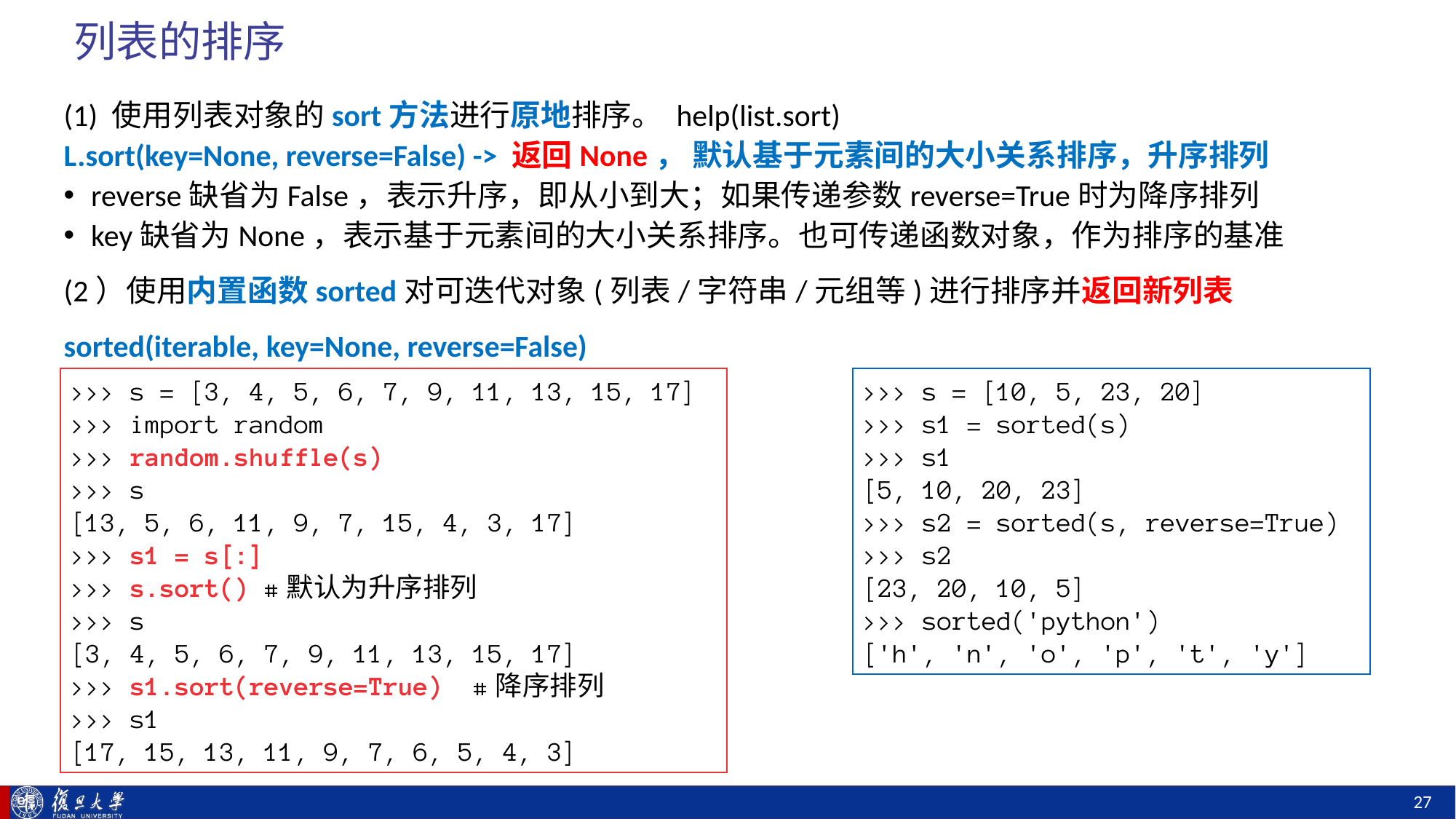

# 列表的排序
(1) 使用列表对象的sort方法进行原地排序。 help(list.sort)
L.sort(key=None, reverse=False) -> 返回None， 默认基于元素间的大小关系排序，升序排列
reverse缺省为False，表示升序，即从小到大；如果传递参数reverse=True时为降序排列
key缺省为None，表示基于元素间的大小关系排序。也可传递函数对象，作为排序的基准
(2）使用内置函数sorted对可迭代对象(列表/字符串/元组等)进行排序并返回新列表
sorted(iterable, key=None, reverse=False)

>>> s = [3, 4, 5, 6, 7, 9, 11, 13, 15, 17]
>>> import random
>>> random.shuffle(s)
>>> s
[13, 5, 6, 11, 9, 7, 15, 4, 3, 17]
>>> s1 = s[:]
>>> s.sort() #默认为升序排列
>>> s
[3, 4, 5, 6, 7, 9, 11, 13, 15, 17]
>>> s1.sort(reverse=True)  #降序排列
>>> s1
[17, 15, 13, 11, 9, 7, 6, 5, 4, 3]
>>> s = [10, 5, 23, 20]
>>> s1 = sorted(s)
>>> s1
[5, 10, 20, 23]
>>> s2 = sorted(s, reverse=True)
>>> s2
[23, 20, 10, 5]
>>> sorted('python')
['h', 'n', 'o', 'p', 't', 'y']